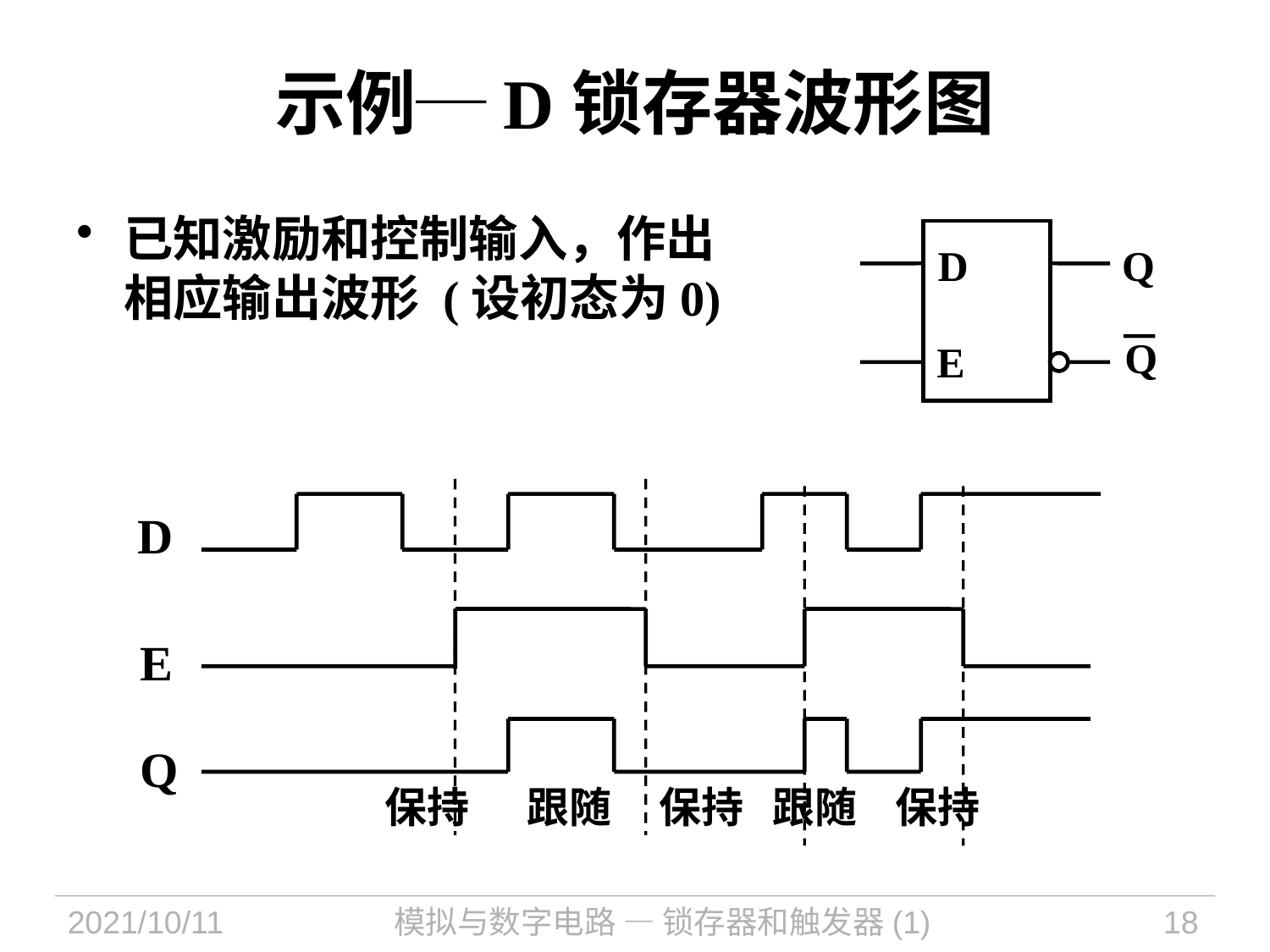

# 示例─D锁存器波形图
已知激励和控制输入，作出相应输出波形 (设初态为0)

D
Q

Q
E

D

E

保持      跟随     保持   跟随    保持
Q
2021/10/11
模拟与数字电路 — 锁存器和触发器(1)
18